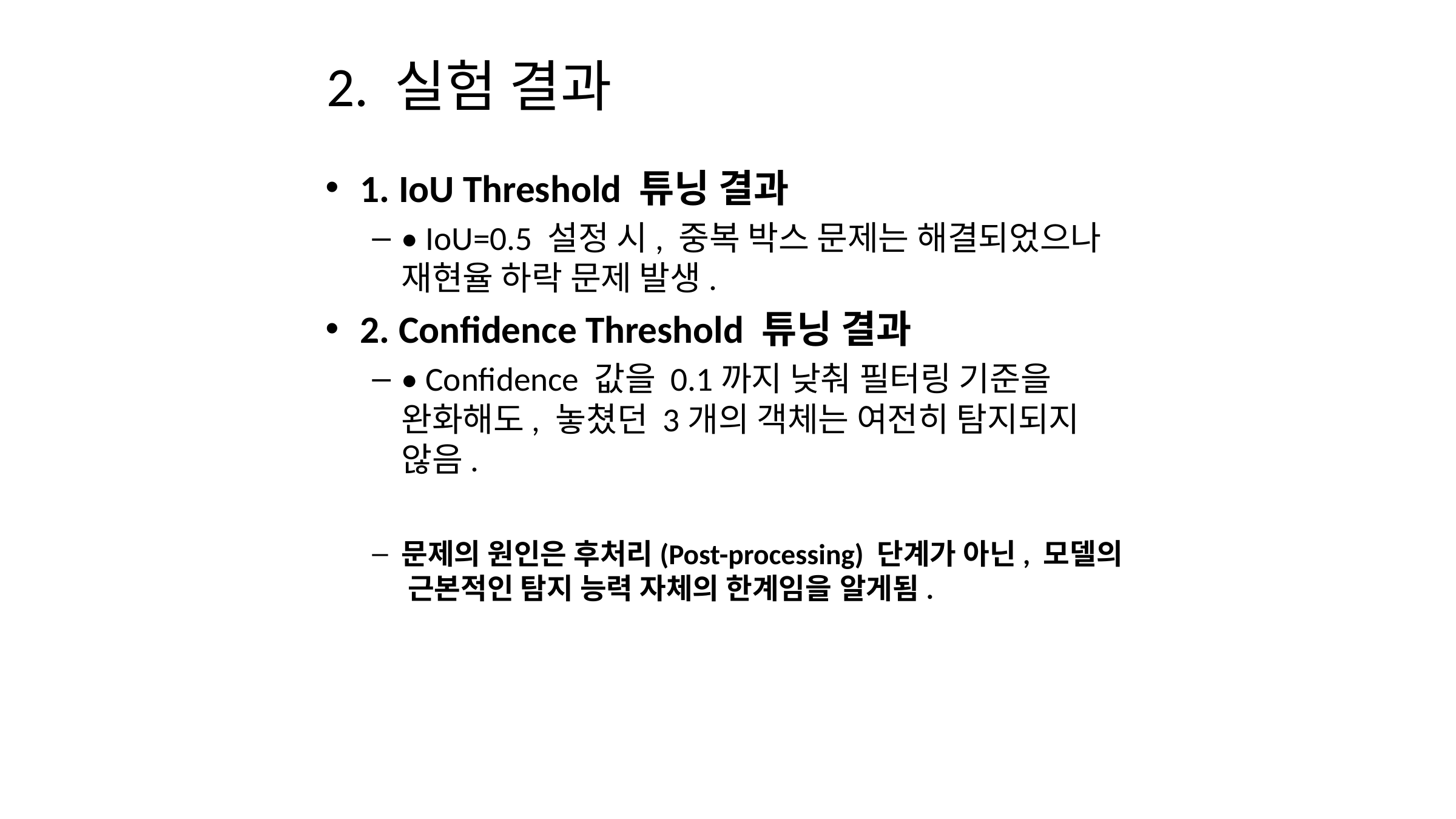

# 2. 실험 결과
1. IoU Threshold 튜닝 결과
• IoU=0.5 설정 시, 중복 박스 문제는 해결되었으나 재현율 하락 문제 발생.
2. Confidence Threshold 튜닝 결과
• Confidence 값을 0.1까지 낮춰 필터링 기준을 완화해도, 놓쳤던 3개의 객체는 여전히 탐지되지 않음.

문제의 원인은 후처리(Post-processing) 단계가 아닌, 모델의 근본적인 탐지 능력 자체의 한계임을 알게됨.